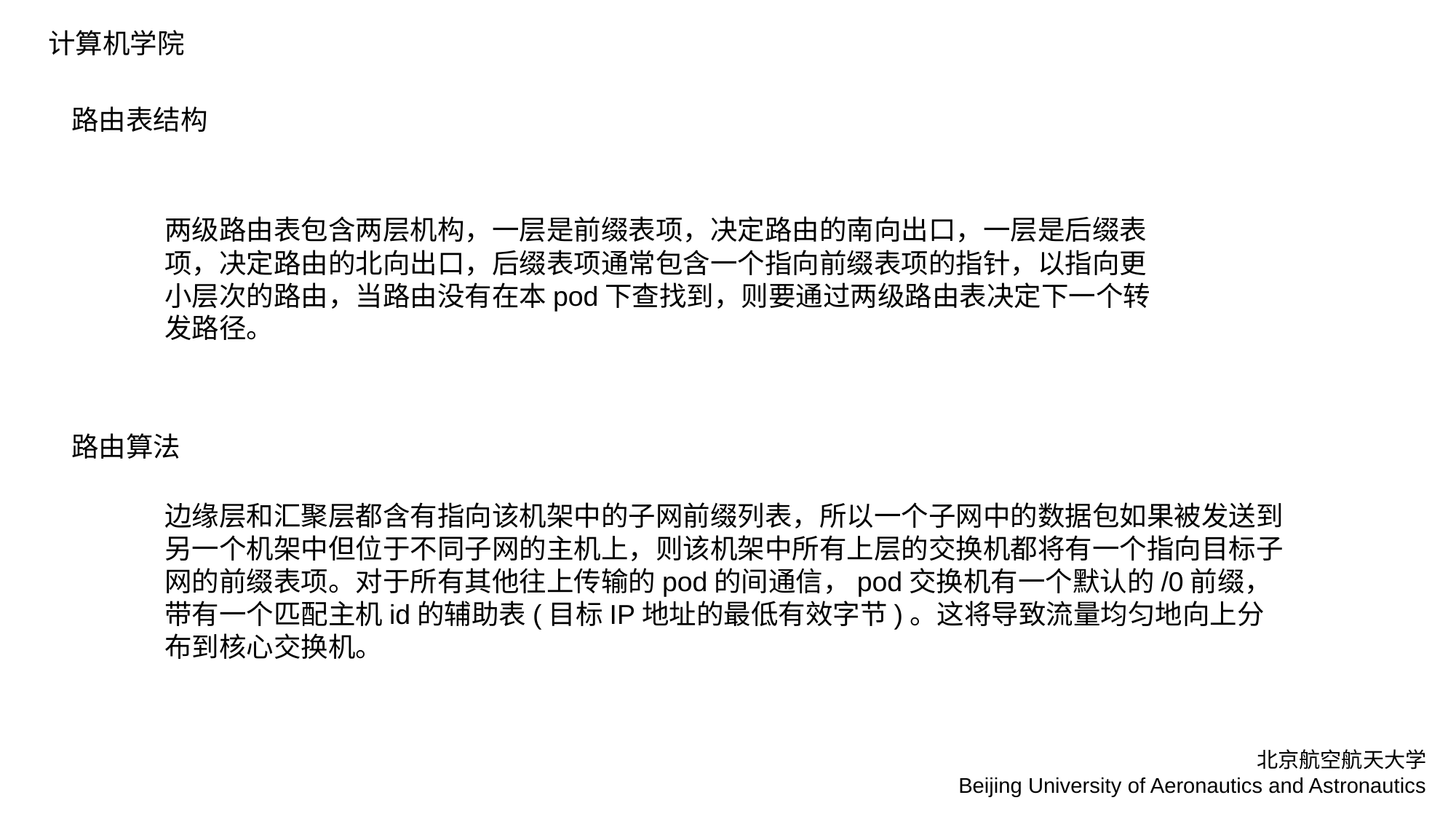

路由表结构
两级路由表包含两层机构，一层是前缀表项，决定路由的南向出口，一层是后缀表项，决定路由的北向出口，后缀表项通常包含一个指向前缀表项的指针，以指向更小层次的路由，当路由没有在本pod下查找到，则要通过两级路由表决定下一个转发路径。
路由算法
边缘层和汇聚层都含有指向该机架中的子网前缀列表，所以一个子网中的数据包如果被发送到另一个机架中但位于不同子网的主机上，则该机架中所有上层的交换机都将有一个指向目标子网的前缀表项。对于所有其他往上传输的pod的间通信，pod交换机有一个默认的/0前缀，带有一个匹配主机id的辅助表(目标IP地址的最低有效字节)。这将导致流量均匀地向上分布到核心交换机。